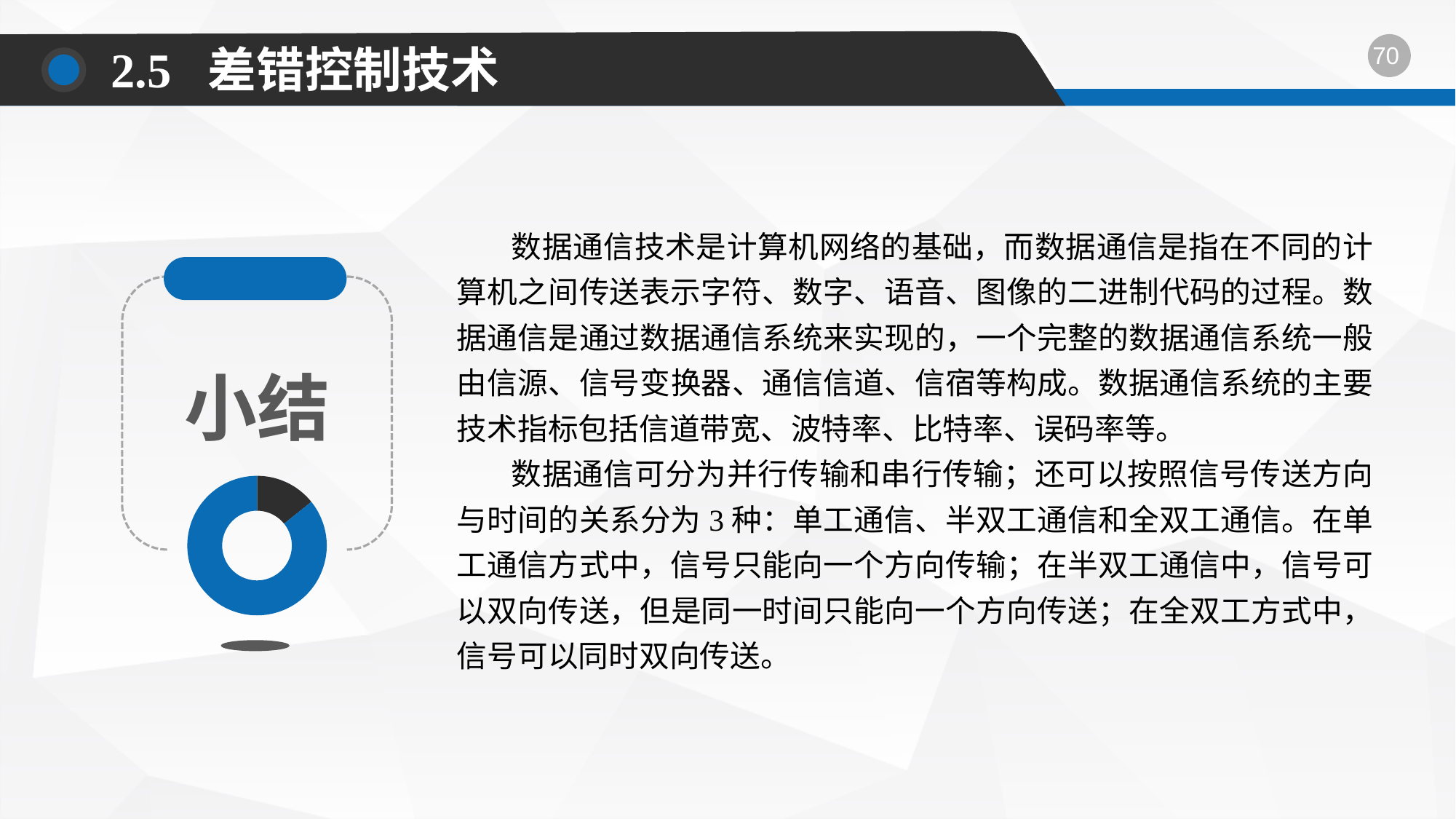

2.5  差错控制技术
数据通信技术是计算机网络的基础，而数据通信是指在不同的计算机之间传送表示字符、数字、语音、图像的二进制代码的过程。数据通信是通过数据通信系统来实现的，一个完整的数据通信系统一般由信源、信号变换器、通信信道、信宿等构成。数据通信系统的主要技术指标包括信道带宽、波特率、比特率、误码率等。
数据通信可分为并行传输和串行传输；还可以按照信号传送方向与时间的关系分为3种：单工通信、半双工通信和全双工通信。在单工通信方式中，信号只能向一个方向传输；在半双工通信中，信号可以双向传送，但是同一时间只能向一个方向传送；在全双工方式中，信号可以同时双向传送。

小结

### Chart

| Category | 销售额 |
|---|---|
| 未完成率 | 0.14200000000000004 |
| 完成率 | 0.8580000000000012 |